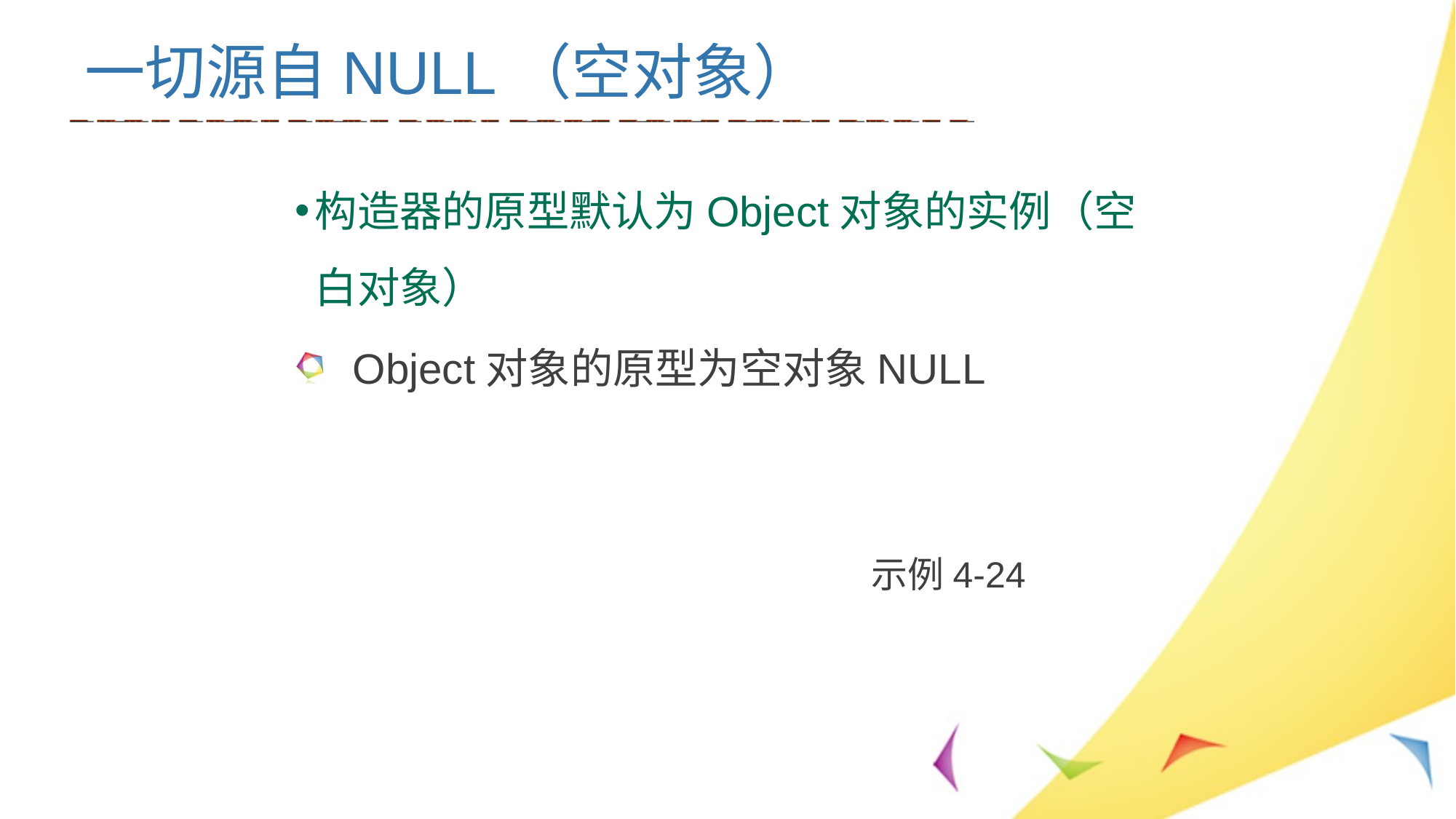

一切源自NULL（空对象）
构造器的原型默认为Object对象的实例（空白对象）
Object对象的原型为空对象NULL
示例4-24